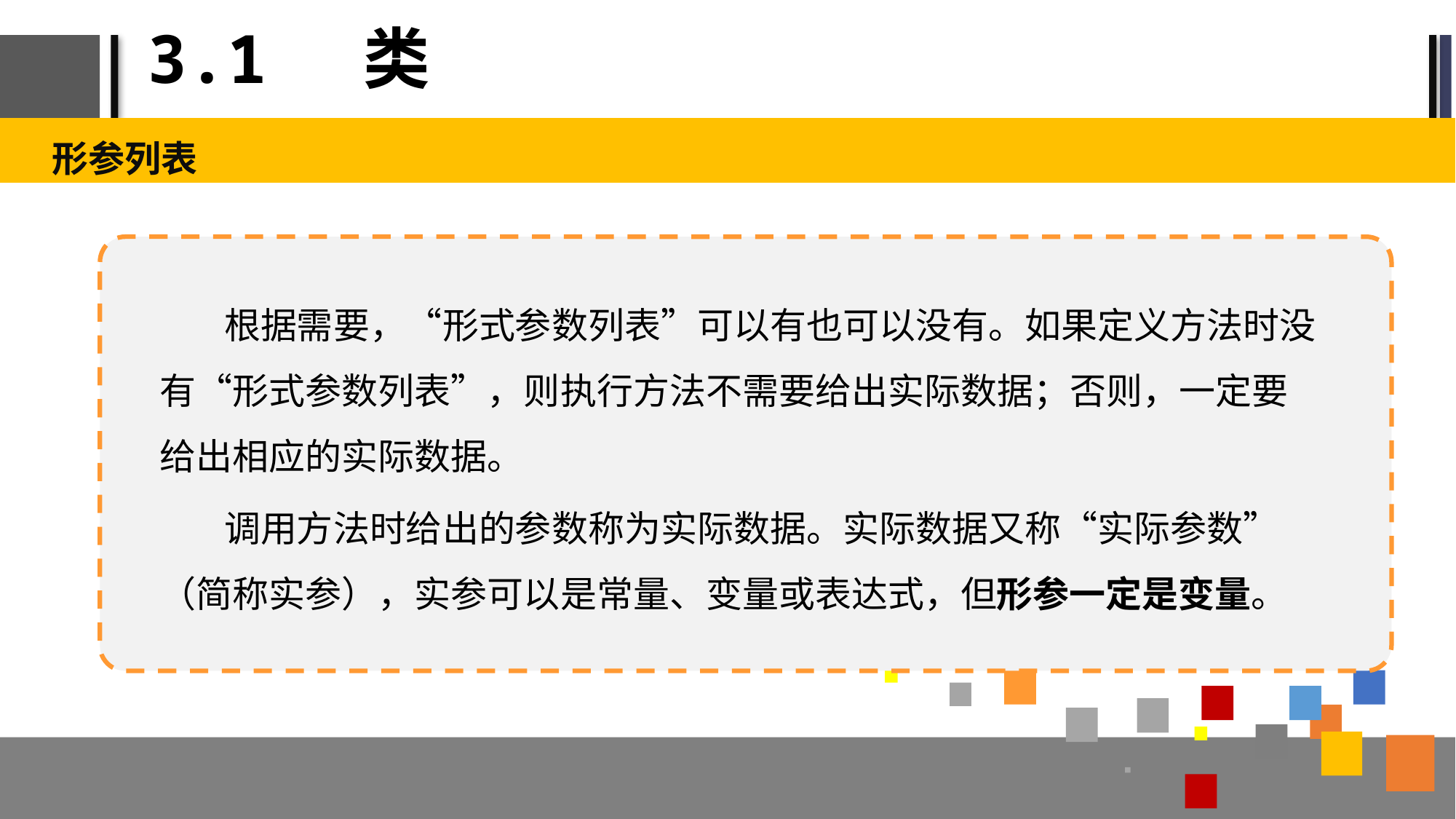

# 3.1  类

形参列表

根据需要，“形式参数列表”可以有也可以没有。如果定义方法时没有“形式参数列表”，则执行方法不需要给出实际数据；否则，一定要给出相应的实际数据。
调用方法时给出的参数称为实际数据。实际数据又称“实际参数”（简称实参），实参可以是常量、变量或表达式，但形参一定是变量。